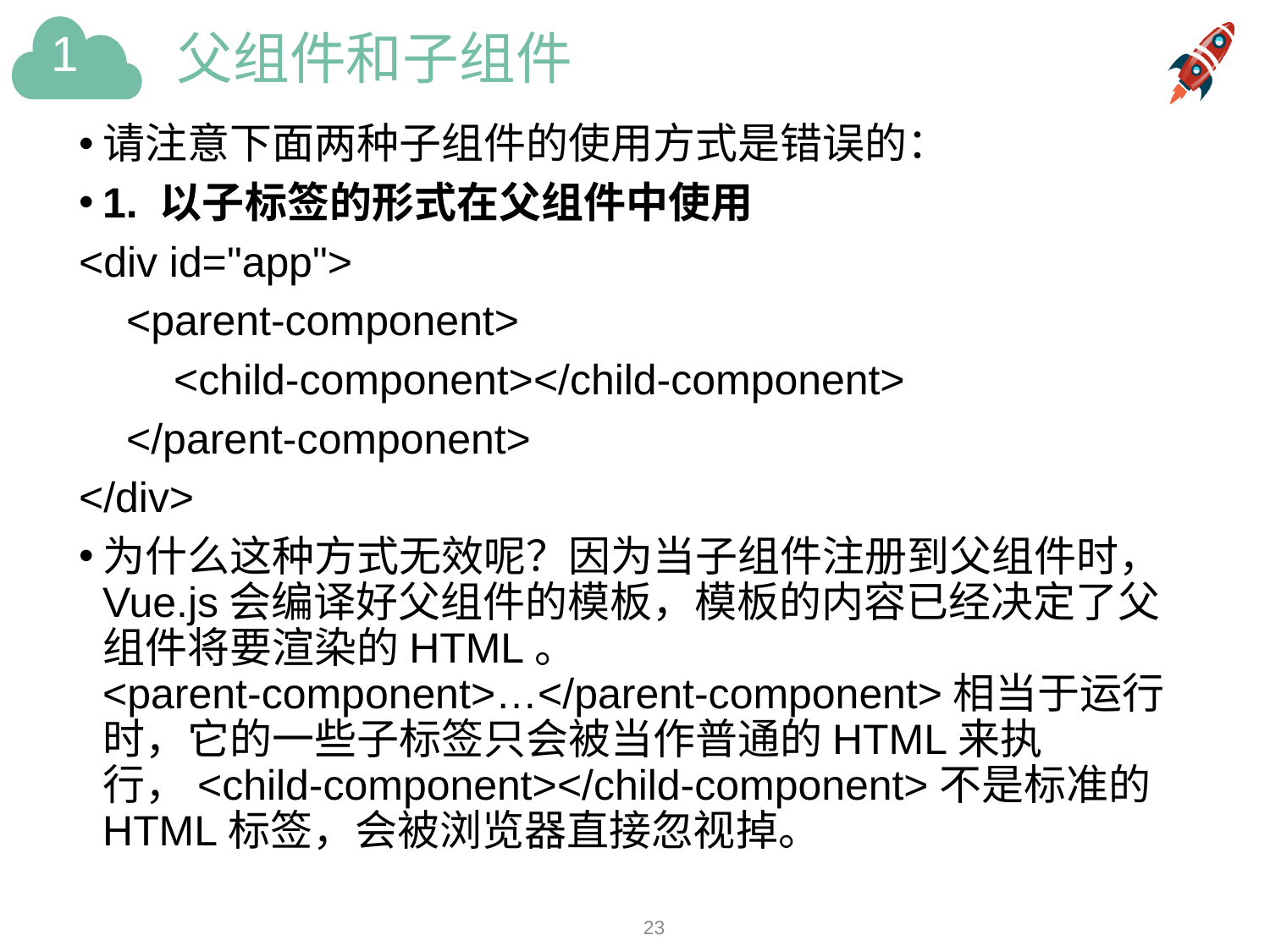

# 父组件和子组件
请注意下面两种子组件的使用方式是错误的：
1. 以子标签的形式在父组件中使用
<div id="app">
    <parent-component>
        <child-component></child-component>
    </parent-component>
</div>
为什么这种方式无效呢？因为当子组件注册到父组件时，Vue.js会编译好父组件的模板，模板的内容已经决定了父组件将要渲染的HTML。
<parent-component>…</parent-component>相当于运行时，它的一些子标签只会被当作普通的HTML来执行，<child-component></child-component>不是标准的HTML标签，会被浏览器直接忽视掉。
23